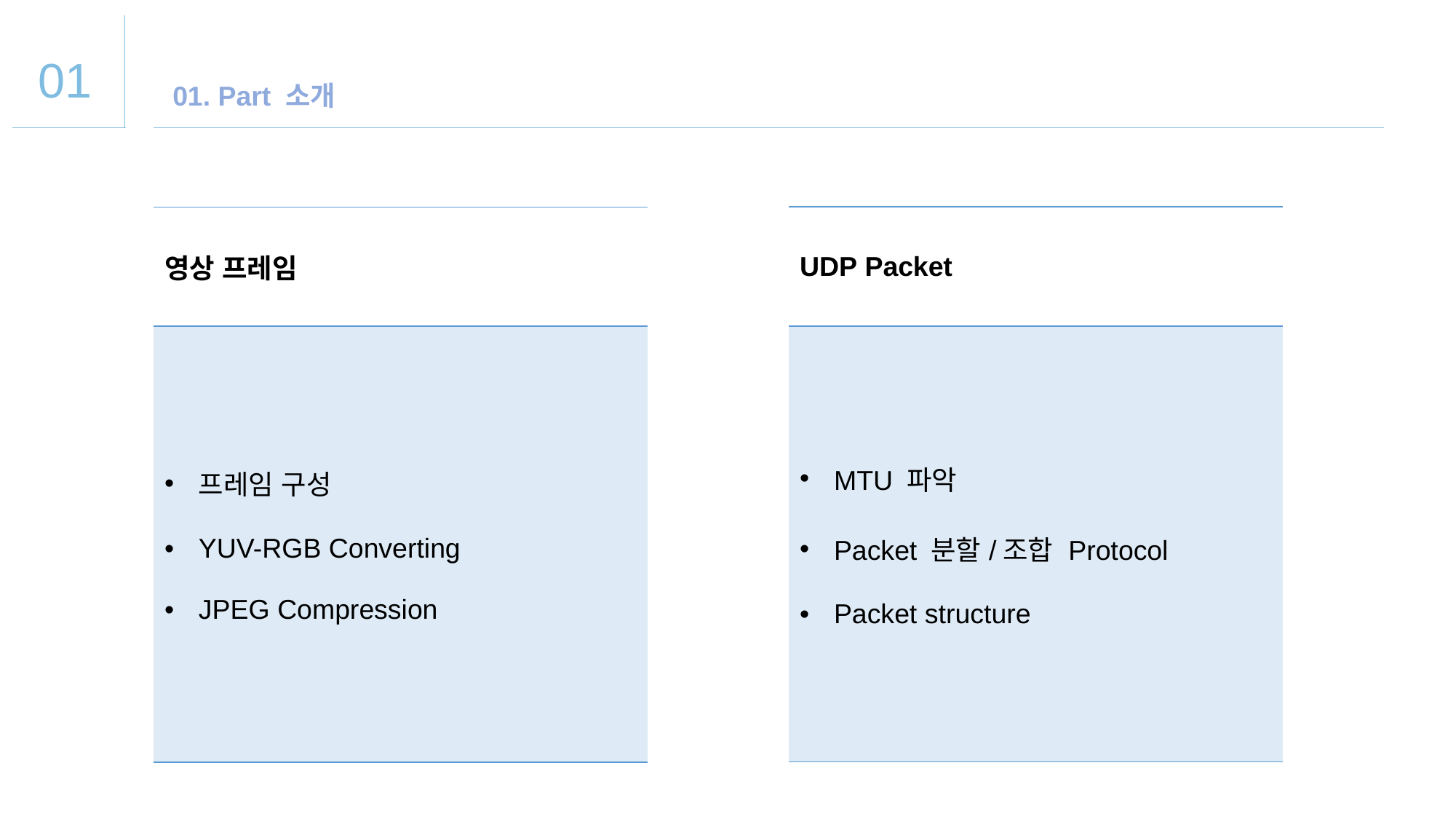

01
01. Part 소개
| UDP Packet |
| --- |
| MTU 파악 Packet 분할/조합 Protocol Packet structure |
| 영상 프레임 |
| --- |
| 프레임 구성 YUV-RGB Converting JPEG Compression |